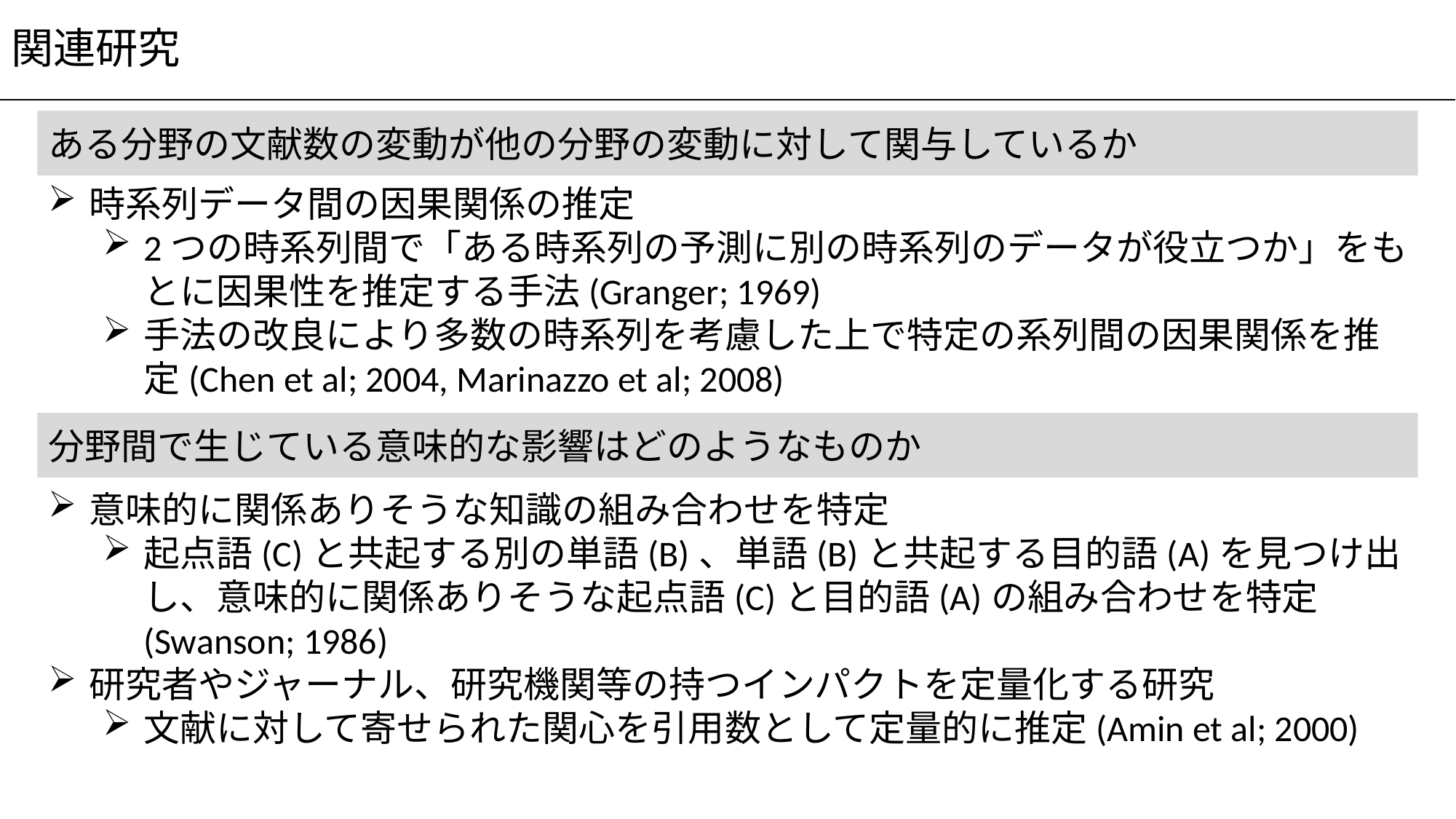

# 関連研究
ある分野の文献数の変動が他の分野の変動に対して関与しているか
時系列データ間の因果関係の推定
2つの時系列間で「ある時系列の予測に別の時系列のデータが役立つか」をもとに因果性を推定する手法(Granger; 1969)
手法の改良により多数の時系列を考慮した上で特定の系列間の因果関係を推定(Chen et al; 2004, Marinazzo et al; 2008)

意味的に関係ありそうな知識の組み合わせを特定
起点語(C)と共起する別の単語(B)、単語(B)と共起する目的語(A)を見つけ出し、意味的に関係ありそうな起点語(C)と目的語(A)の組み合わせを特定(Swanson; 1986)
研究者やジャーナル、研究機関等の持つインパクトを定量化する研究
文献に対して寄せられた関心を引用数として定量的に推定(Amin et al; 2000)
分野間で生じている意味的な影響はどのようなものか